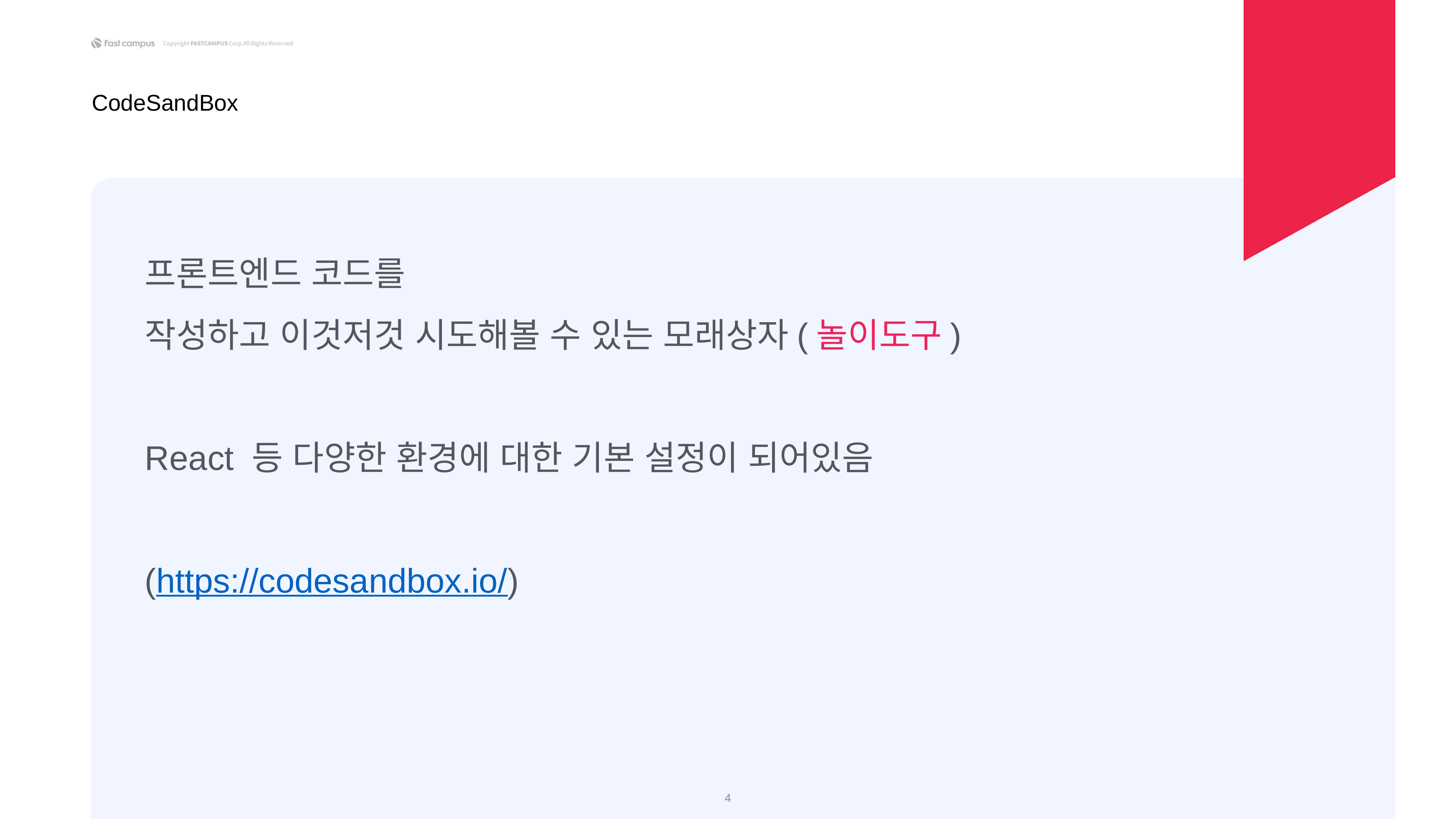

CodeSandBox
프론트엔드 코드를
작성하고 이것저것 시도해볼 수 있는 모래상자(놀이도구)

React 등 다양한 환경에 대한 기본 설정이 되어있음

(https://codesandbox.io/)
4